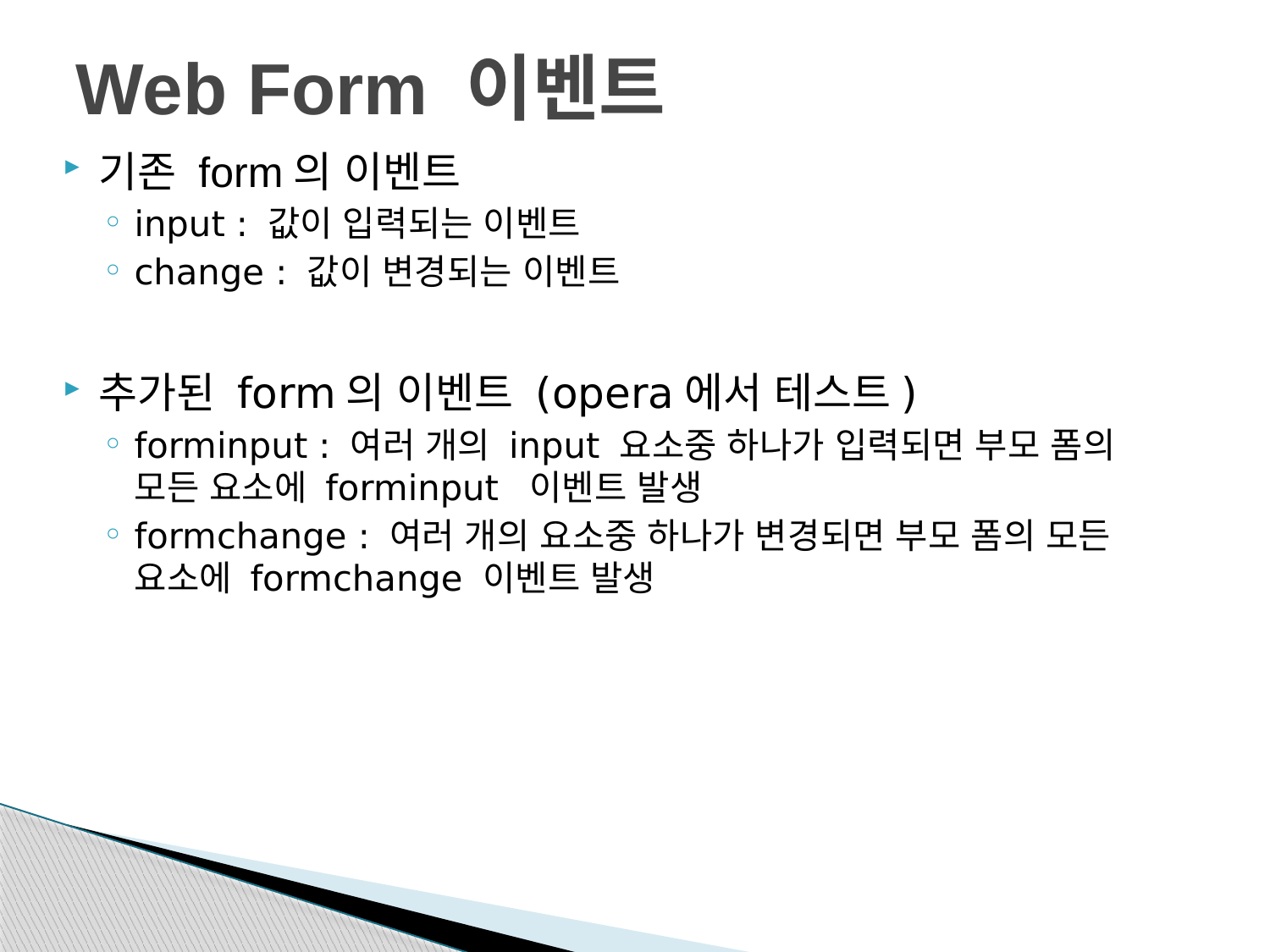

# Web Form 이벤트
기존 form의 이벤트
input : 값이 입력되는 이벤트
change : 값이 변경되는 이벤트

추가된 form의 이벤트 (opera에서 테스트)
forminput : 여러 개의 input 요소중 하나가 입력되면 부모 폼의 모든 요소에 forminput  이벤트 발생
formchange : 여러 개의 요소중 하나가 변경되면 부모 폼의 모든 요소에 formchange 이벤트 발생